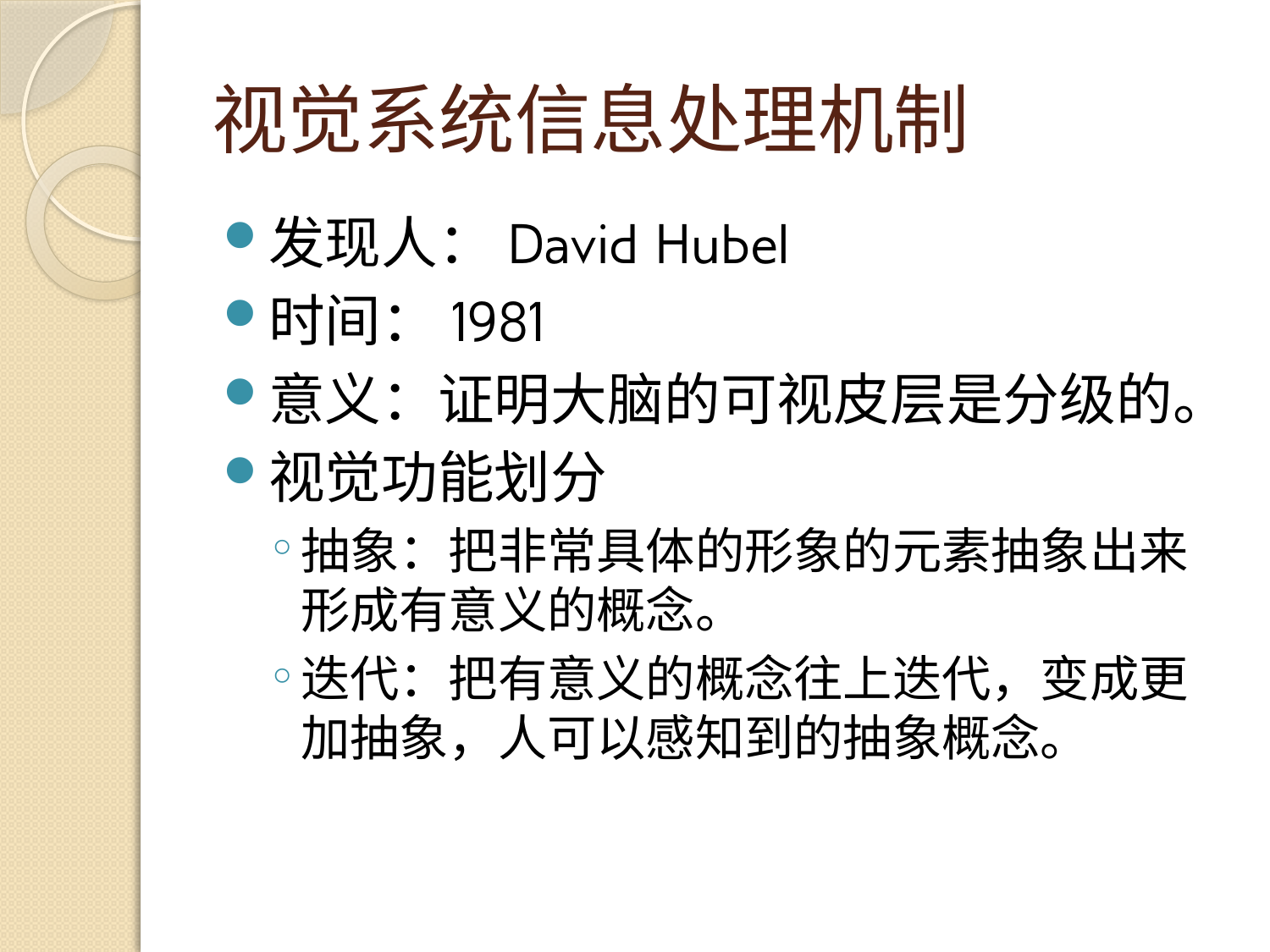

# 视觉系统信息处理机制
发现人：David Hubel
时间：1981
意义：证明大脑的可视皮层是分级的。
视觉功能划分
抽象：把非常具体的形象的元素抽象出来形成有意义的概念。
迭代：把有意义的概念往上迭代，变成更加抽象，人可以感知到的抽象概念。